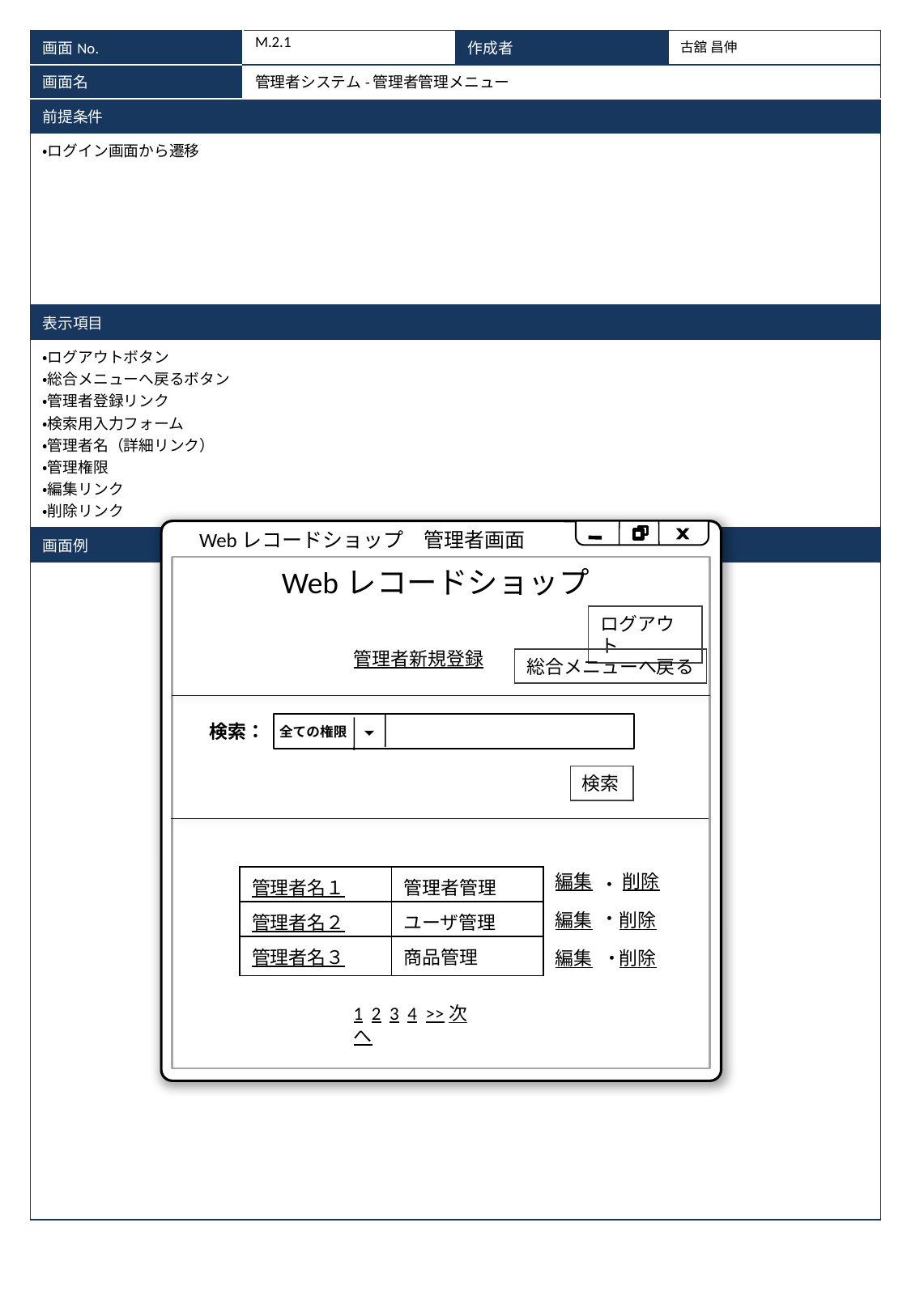

| 画面No. | M.2.1 | 作成者 | 古舘 昌伸 |
| --- | --- | --- | --- |
| 画面名 | 管理者システム-管理者管理メニュー |  |  |
| 前提条件 |  |  |  |
| ・ログイン画面から遷移 |  |  |  |
| 表示項目 |  |  |  |
| ・ログアウトボタン ・総合メニューへ戻るボタン ・管理者登録リンク ・検索用入力フォーム ・管理者名（詳細リンク） ・管理権限 ・編集リンク ・削除リンク |  |  |  |
| 画面例 |  |  |  |
|  |  |  |  |

Webレコードショップ　管理者画面

Webレコードショップ
ログアウト
管理者新規登録
総合メニューへ戻る
検索：

全ての権限

検索
編集
削除
・
| 管理者名１ | 管理者管理 |
| --- | --- |
| 管理者名２ | ユーザ管理 |
| 管理者名３ | 商品管理 |
・
編集
削除
・
編集
削除
1  2  3  4  >>次へ